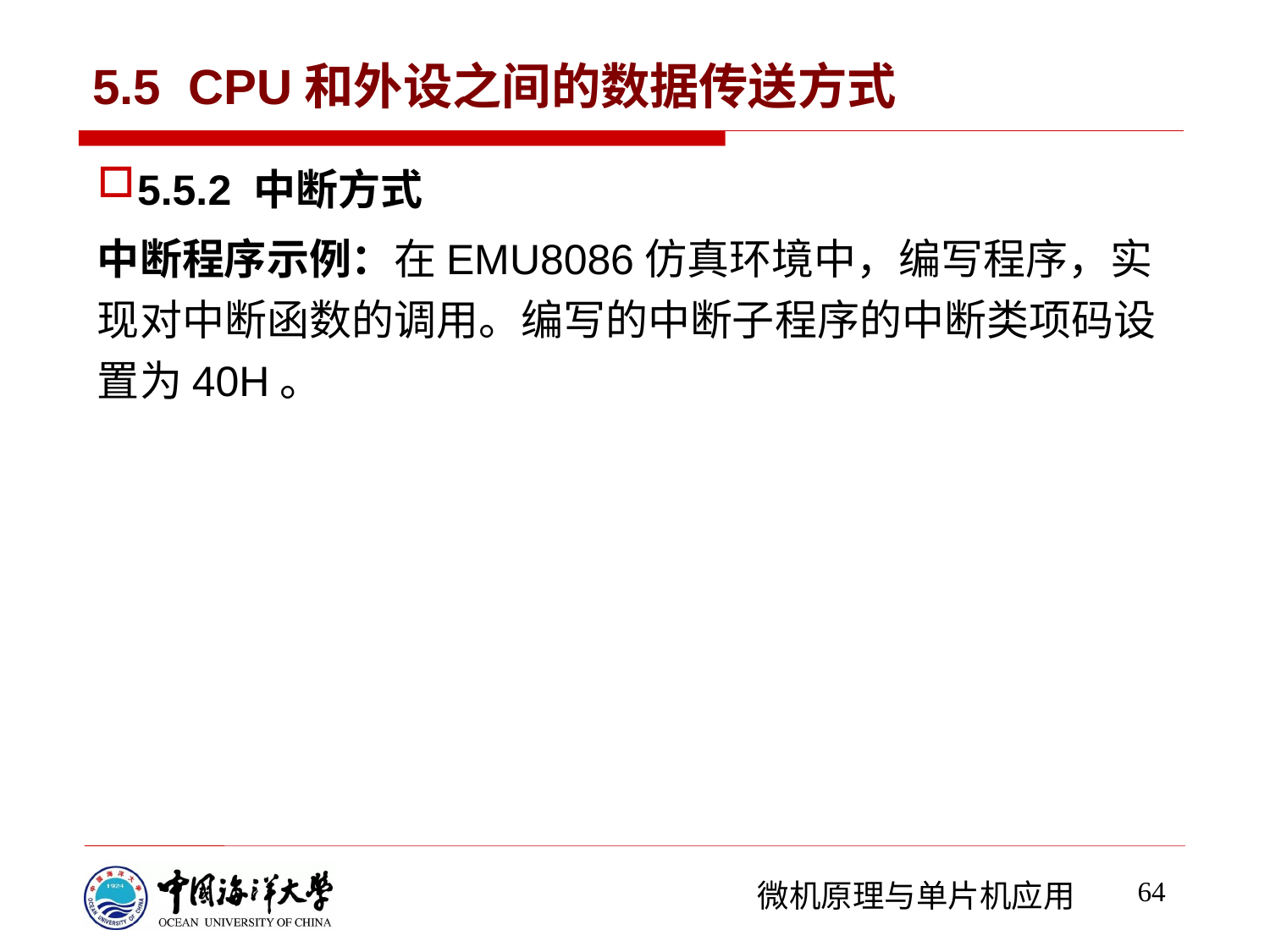

# 5.5  CPU和外设之间的数据传送方式
5.5.2 中断方式
中断程序示例：在EMU8086仿真环境中，编写程序，实现对中断函数的调用。编写的中断子程序的中断类项码设置为40H。

64